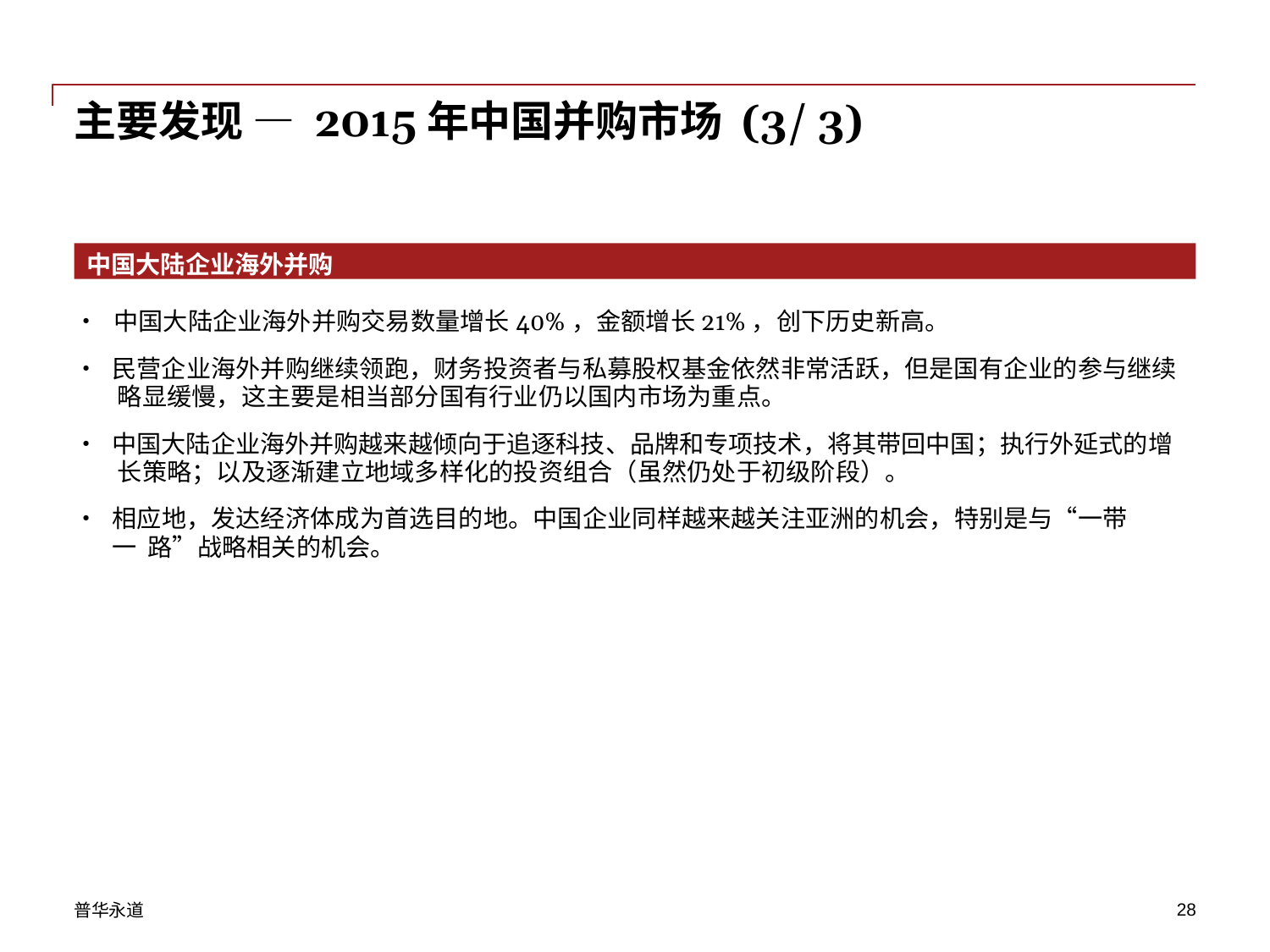

# 主要发现 — 2015年中国并购市场 (3/ 3)
中国大陆企业海外并购
•	中国大陆企业海外并购交易数量增长40%，金额增长21%，创下历史新高。
•	民营企业海外并购继续领跑，财务投资者与私募股权基金依然非常活跃，但是国有企业的参与继续  略显缓慢，这主要是相当部分国有行业仍以国内市场为重点。
•	中国大陆企业海外并购越来越倾向于追逐科技、品牌和专项技术，将其带回中国；执行外延式的增  长策略；以及逐渐建立地域多样化的投资组合（虽然仍处于初级阶段）。
•	相应地，发达经济体成为首选目的地。中国企业同样越来越关注亚洲的机会，特别是与“一带一  路”战略相关的机会。
普华永道
28